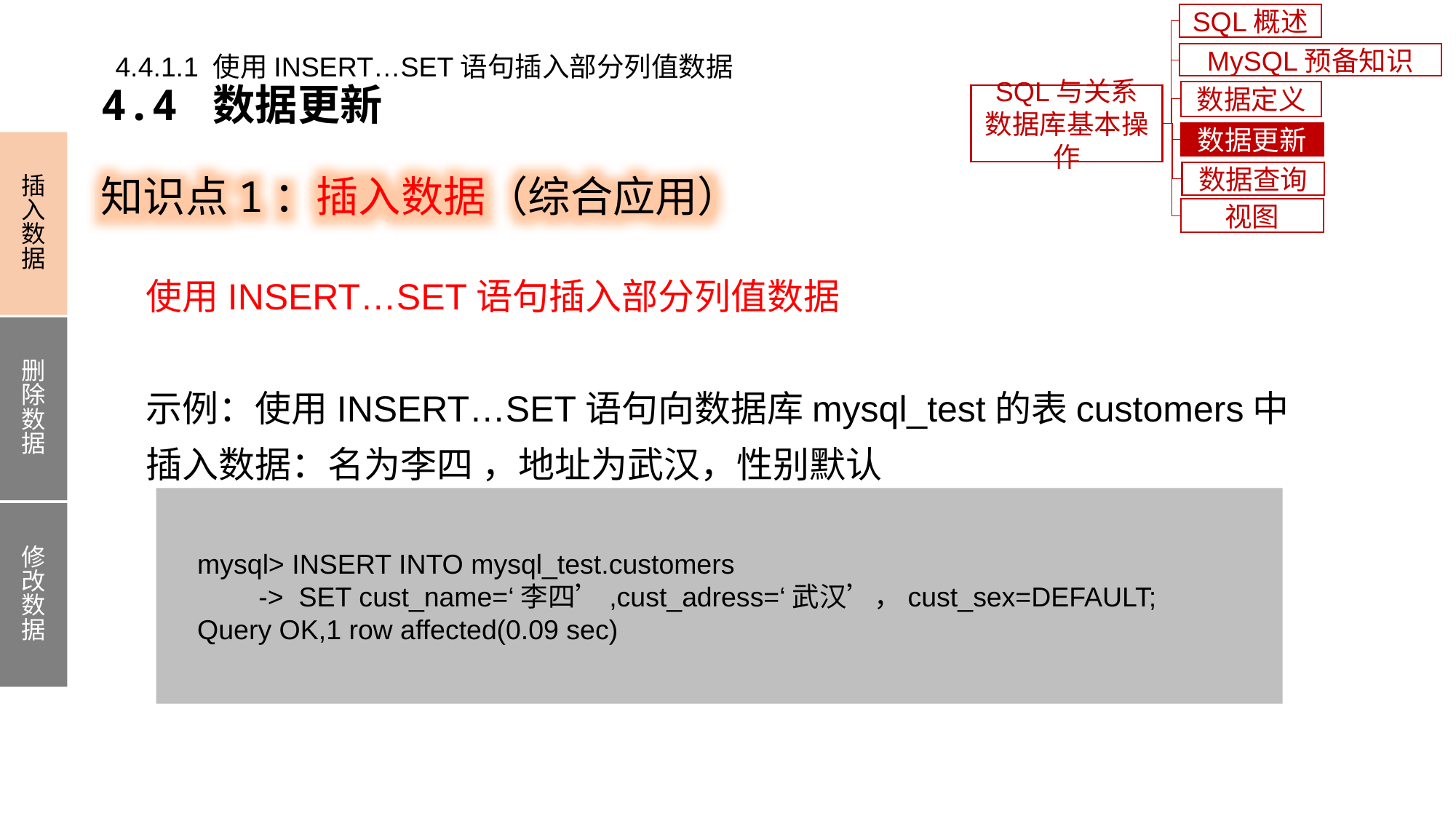

SQL概述
4.4.1.1 使用INSERT…SET语句插入部分列值数据
MySQL预备知识
4.4 数据更新
数据定义
SQL与关系数据库基本操作
数据更新
知识点1：插入数据（综合应用）
插入数据
删除数据
修改数据
数据查询
视图
使用INSERT…SET语句插入部分列值数据

示例：使用INSERT…SET语句向数据库mysql_test的表customers中插入数据：名为李四 ，地址为武汉，性别默认
    mysql> INSERT INTO mysql_test.customers
            ->  SET cust_name=‘李四’,cust_adress=‘武汉’，cust_sex=DEFAULT;
    Query OK,1 row affected(0.09 sec)